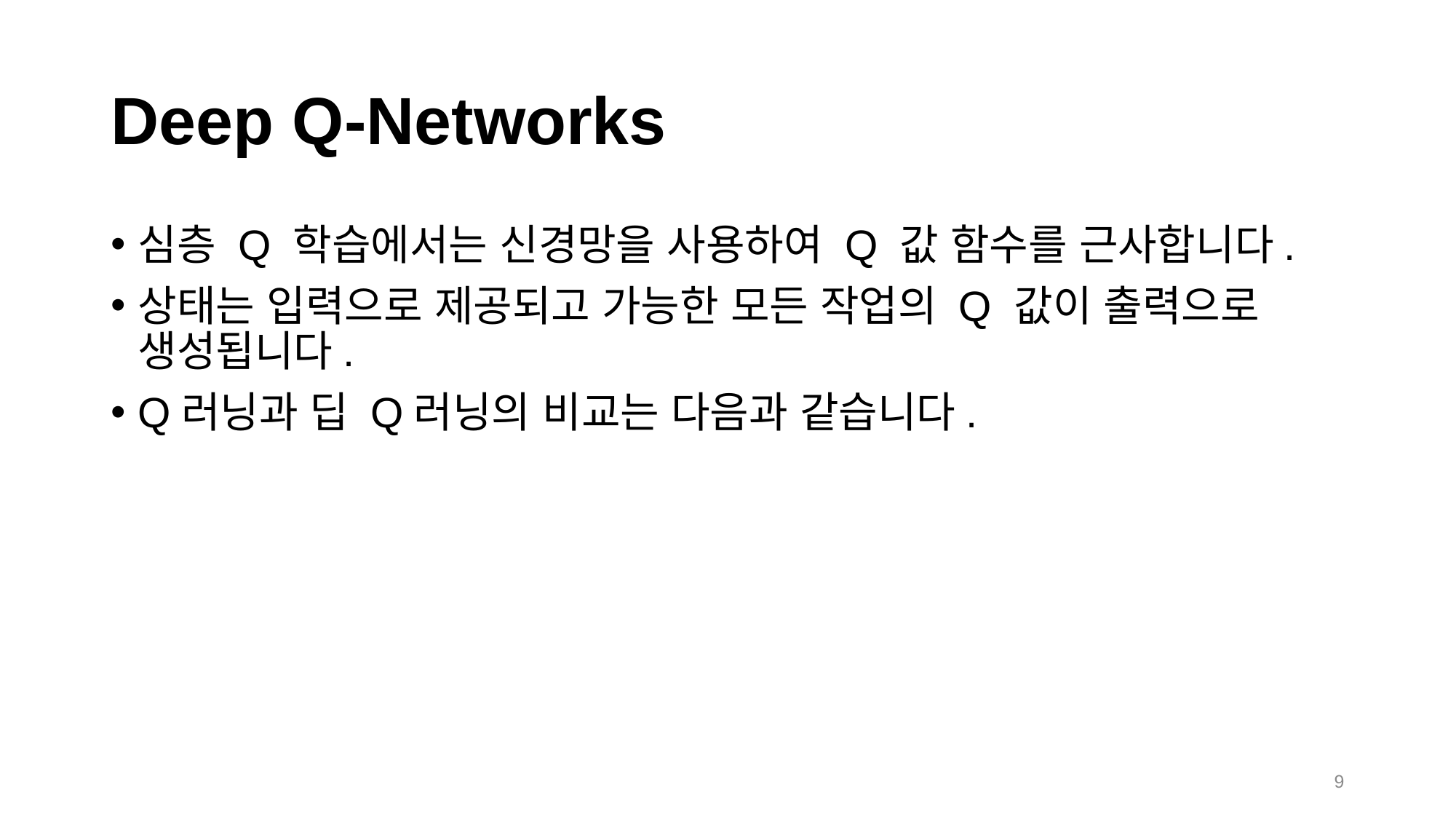

# Deep Q-Networks
심층 Q 학습에서는 신경망을 사용하여 Q 값 함수를 근사합니다.
상태는 입력으로 제공되고 가능한 모든 작업의 Q 값이 출력으로 생성됩니다.
Q러닝과 딥 Q러닝의 비교는 다음과 같습니다.
9